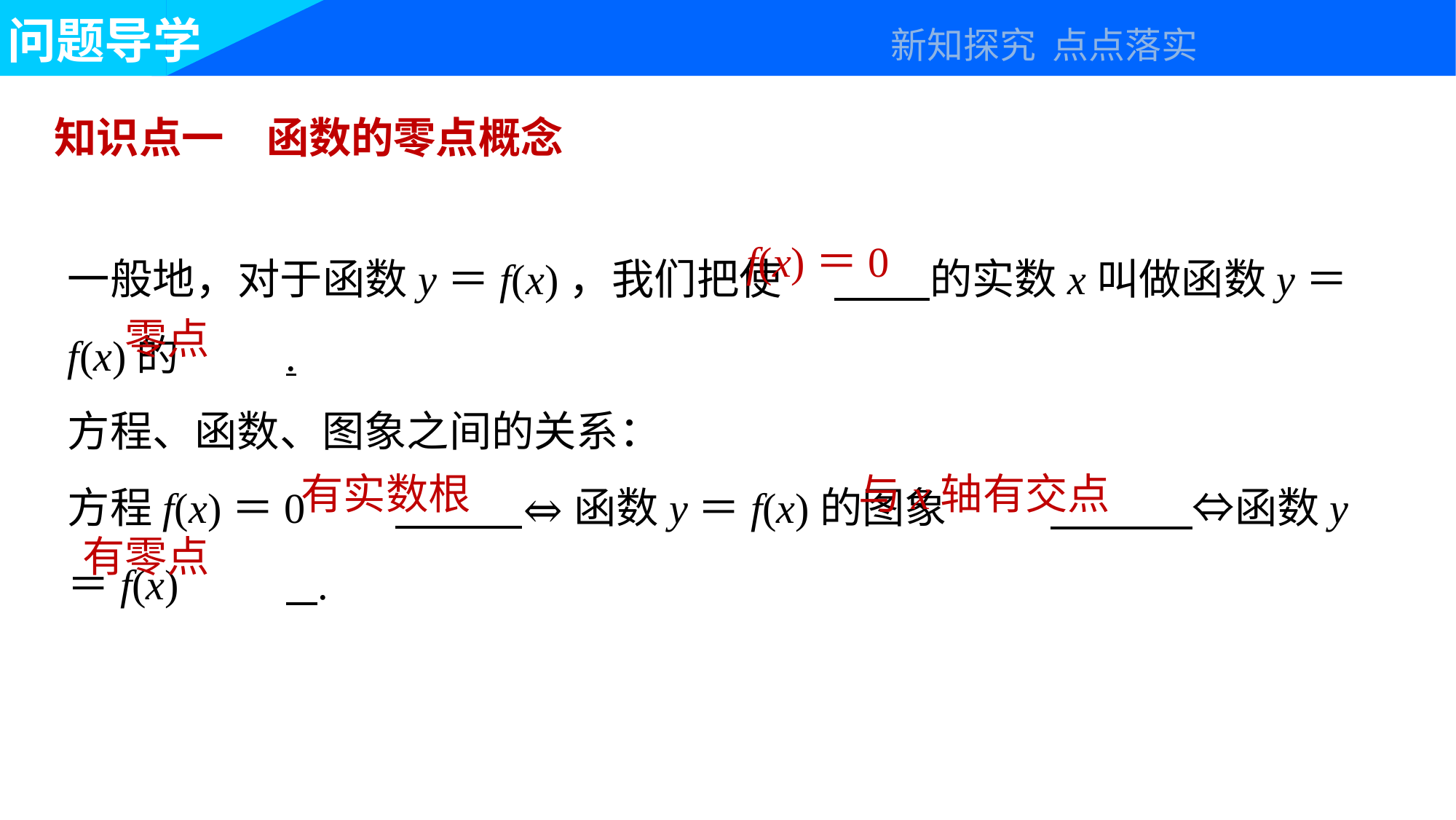

问题导学  					   　　　　新知探究  点点落实
知识点一　函数的零点概念
一般地，对于函数y＝f(x)，我们把使	          的实数x叫做函数y＝f(x)的	.
方程、函数、图象之间的关系：
方程f(x)＝0	            ⇔函数y＝f(x)的图象	               ⇔函数y＝f(x)	   .
f(x)＝0
零点
有实数根
与x轴有交点
有零点